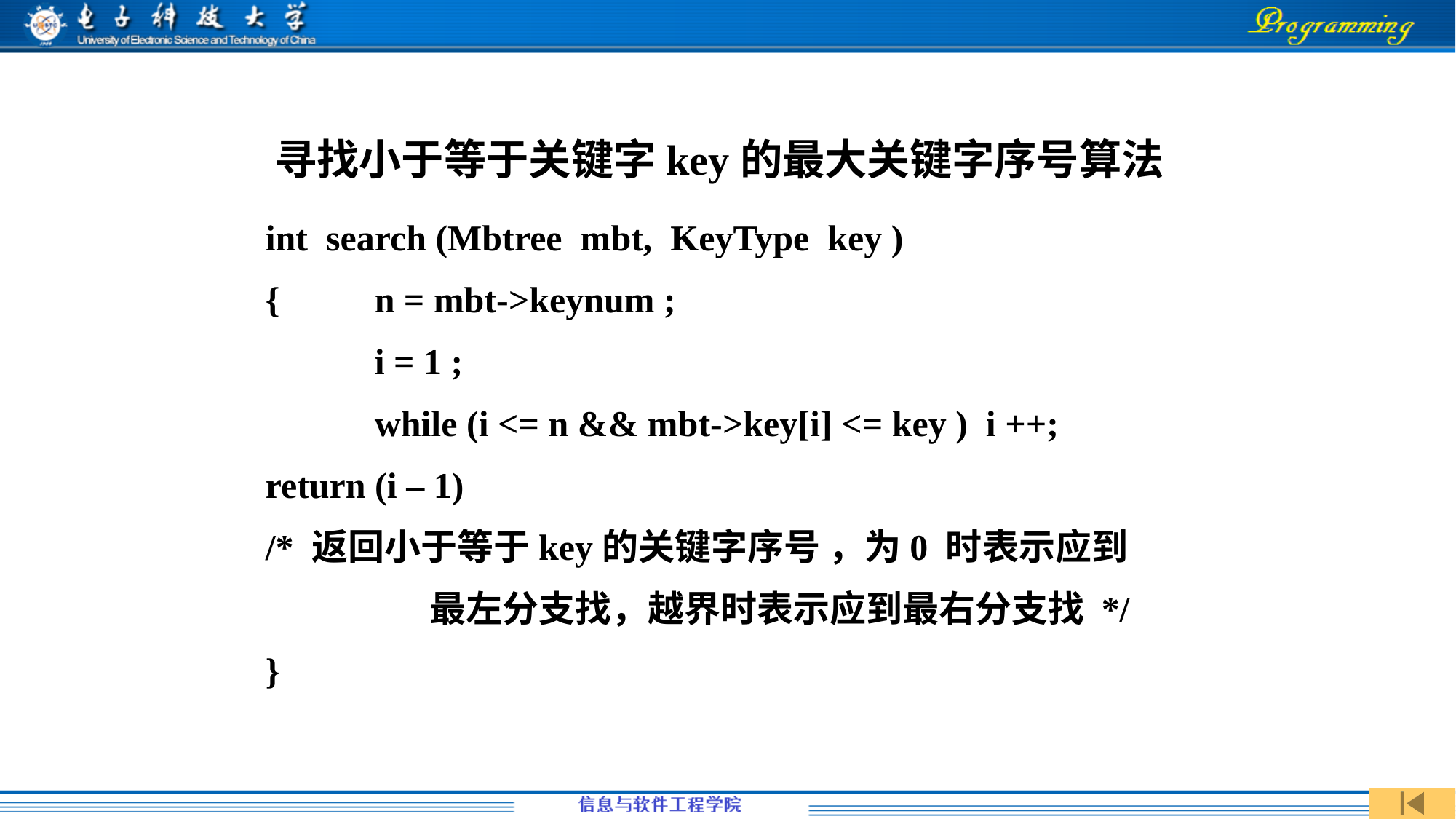

寻找小于等于关键字key的最大关键字序号算法
int  search (Mbtree  mbt,  KeyType  key )
{	n = mbt->keynum ;
	i = 1 ;
	while (i <= n && mbt->key[i] <= key )  i ++;
return (i – 1)
/* 返回小于等于key的关键字序号 ，为0 时表示应到
                   最左分支找，越界时表示应到最右分支找 */
}